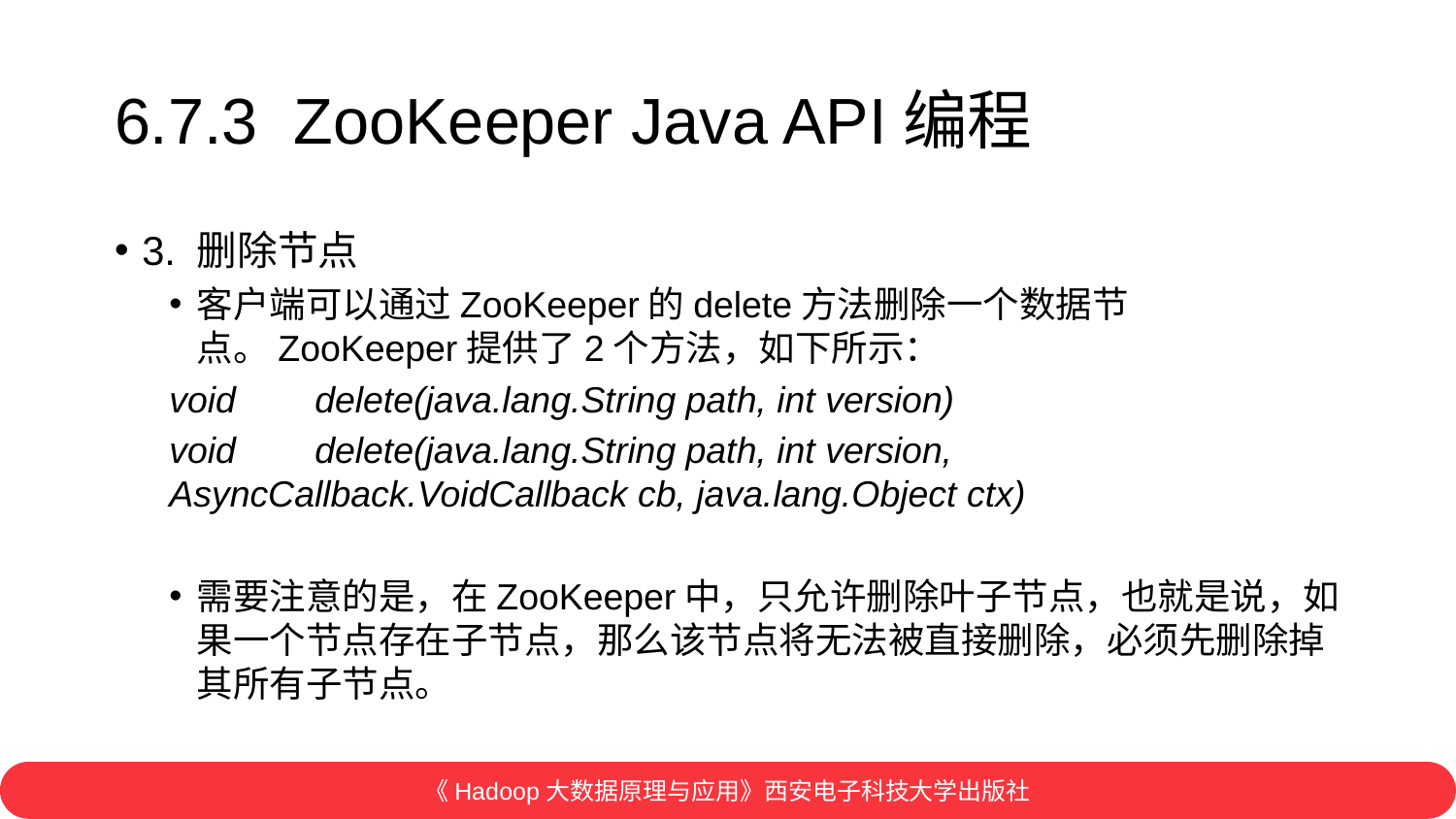

# 6.7.3  ZooKeeper Java API编程
3. 删除节点
客户端可以通过ZooKeeper的delete方法删除一个数据节点。ZooKeeper提供了2个方法，如下所示：
void	delete(java.lang.String path, int version)
void	delete(java.lang.String path, int version, AsyncCallback.VoidCallback cb, java.lang.Object ctx)

需要注意的是，在ZooKeeper中，只允许删除叶子节点，也就是说，如果一个节点存在子节点，那么该节点将无法被直接删除，必须先删除掉其所有子节点。